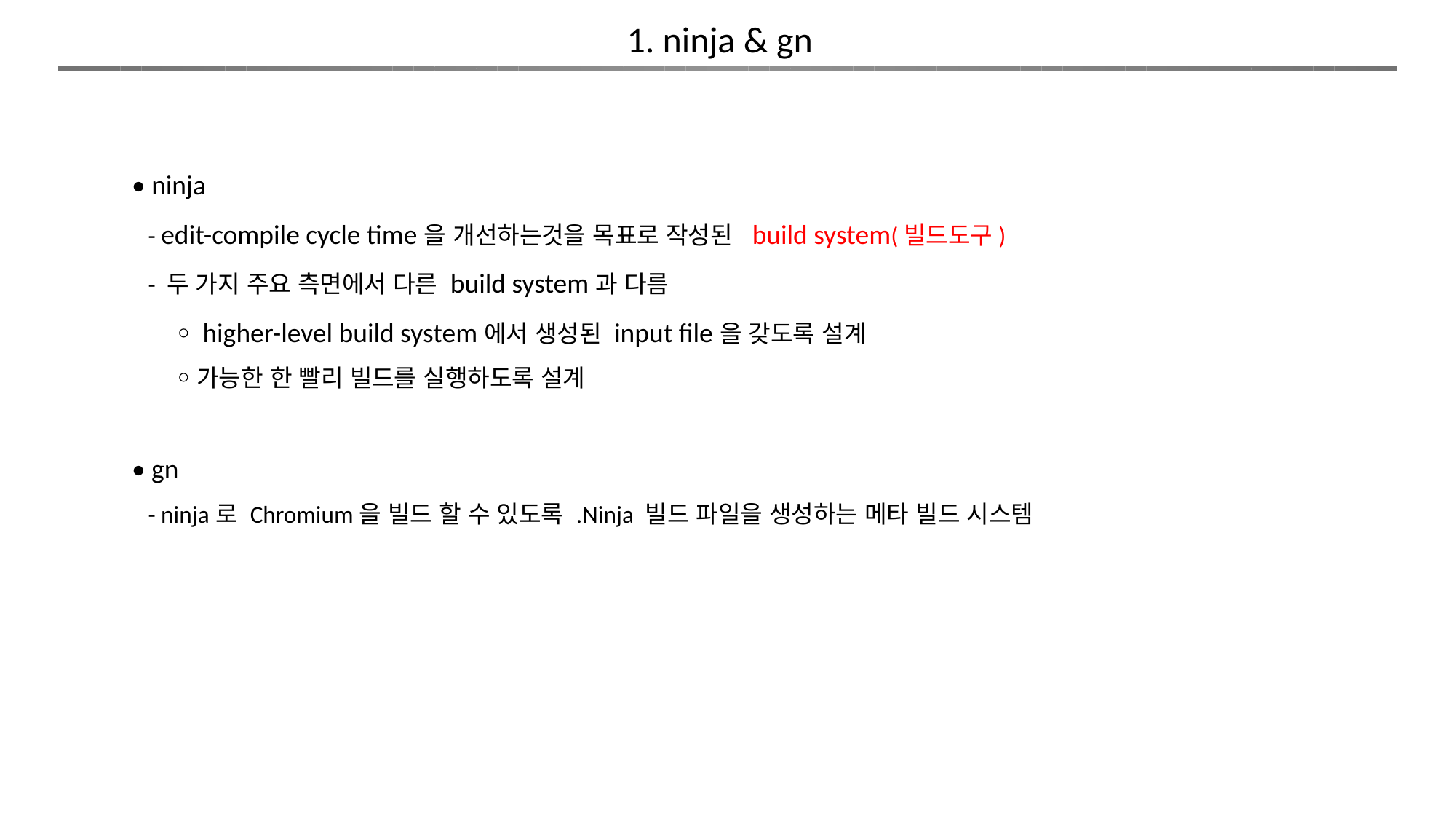

1. ninja & gn

• ninja
   - edit-compile cycle time을 개선하는것을 목표로 작성된  build system(빌드도구)
   - 두 가지 주요 측면에서 다른 build system과 다름
      ￮ higher-level build system에서 생성된 input file을 갖도록 설계
      ￮ 가능한 한 빨리 빌드를 실행하도록 설계

• gn
   - ninja로 Chromium을 빌드 할 수 있도록 .Ninja 빌드 파일을 생성하는 메타 빌드 시스템